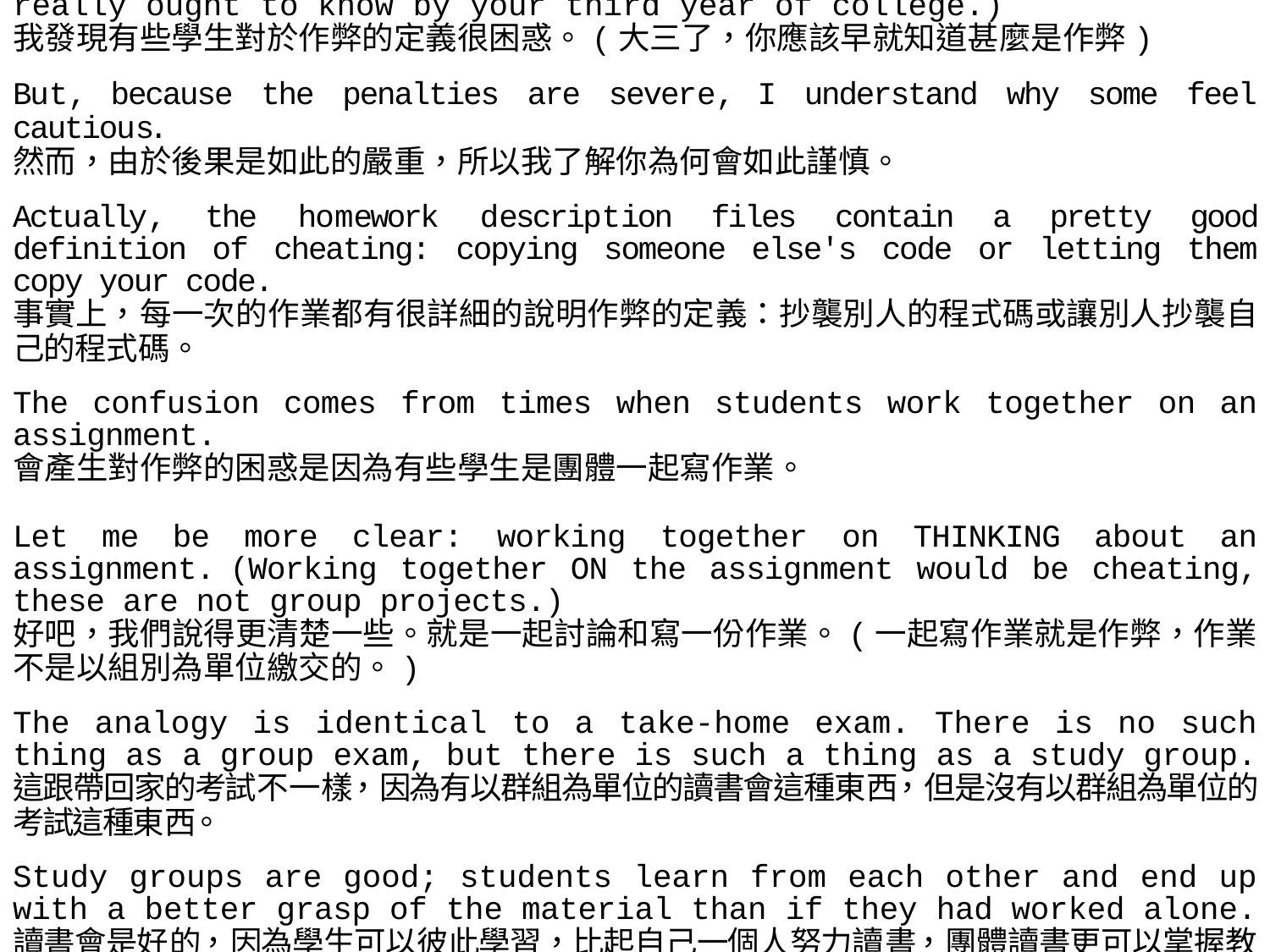

Some students are confused about what constitutes cheating. (You really ought to know by your third year of college.)
我發現有些學生對於作弊的定義很困惑。(大三了，你應該早就知道甚麼是作弊)
But, because the penalties are severe, I understand why some feel cautious.
然而，由於後果是如此的嚴重，所以我了解你為何會如此謹慎。
Actually, the homework description files contain a pretty good definition of cheating: copying someone else's code or letting them copy your code.
事實上，每一次的作業都有很詳細的說明作弊的定義：抄襲別人的程式碼或讓別人抄襲自己的程式碼。
The confusion comes from times when students work together on an assignment.
會產生對作弊的困惑是因為有些學生是團體一起寫作業。

Let me be more clear: working together on THINKING about an assignment. (Working together ON the assignment would be cheating, these are not group projects.)
好吧，我們說得更清楚一些。就是一起討論和寫一份作業。(一起寫作業就是作弊，作業不是以組別為單位繳交的。)
The analogy is identical to a take-home exam. There is no such thing as a group exam, but there is such a thing as a study group.
這跟帶回家的考試不一樣，因為有以群組為單位的讀書會這種東西，但是沒有以群組為單位的考試這種東西。
Study groups are good; students learn from each other and end up with a better grasp of the material than if they had worked alone.
讀書會是好的，因為學生可以彼此學習，比起自己一個人努力讀書，團體讀書更可以掌握教材。